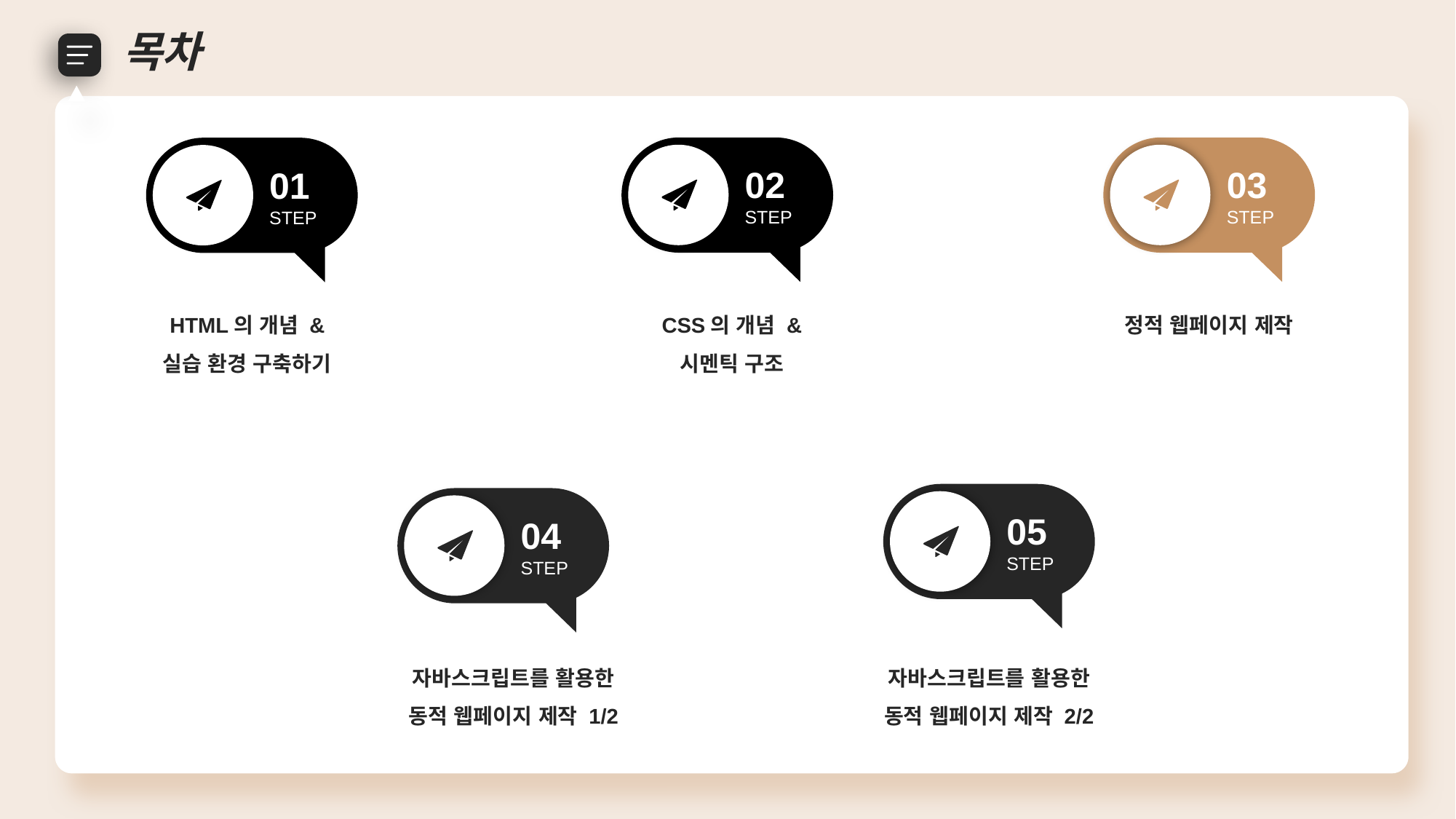

목차

02
STEP
03
STEP

01
STEP

정적 웹페이지 제작
HTML의 개념 &
실습 환경 구축하기
CSS의 개념 &
시멘틱 구조
05
STEP

04
STEP

자바스크립트를 활용한
동적 웹페이지 제작 1/2
자바스크립트를 활용한
동적 웹페이지 제작 2/2